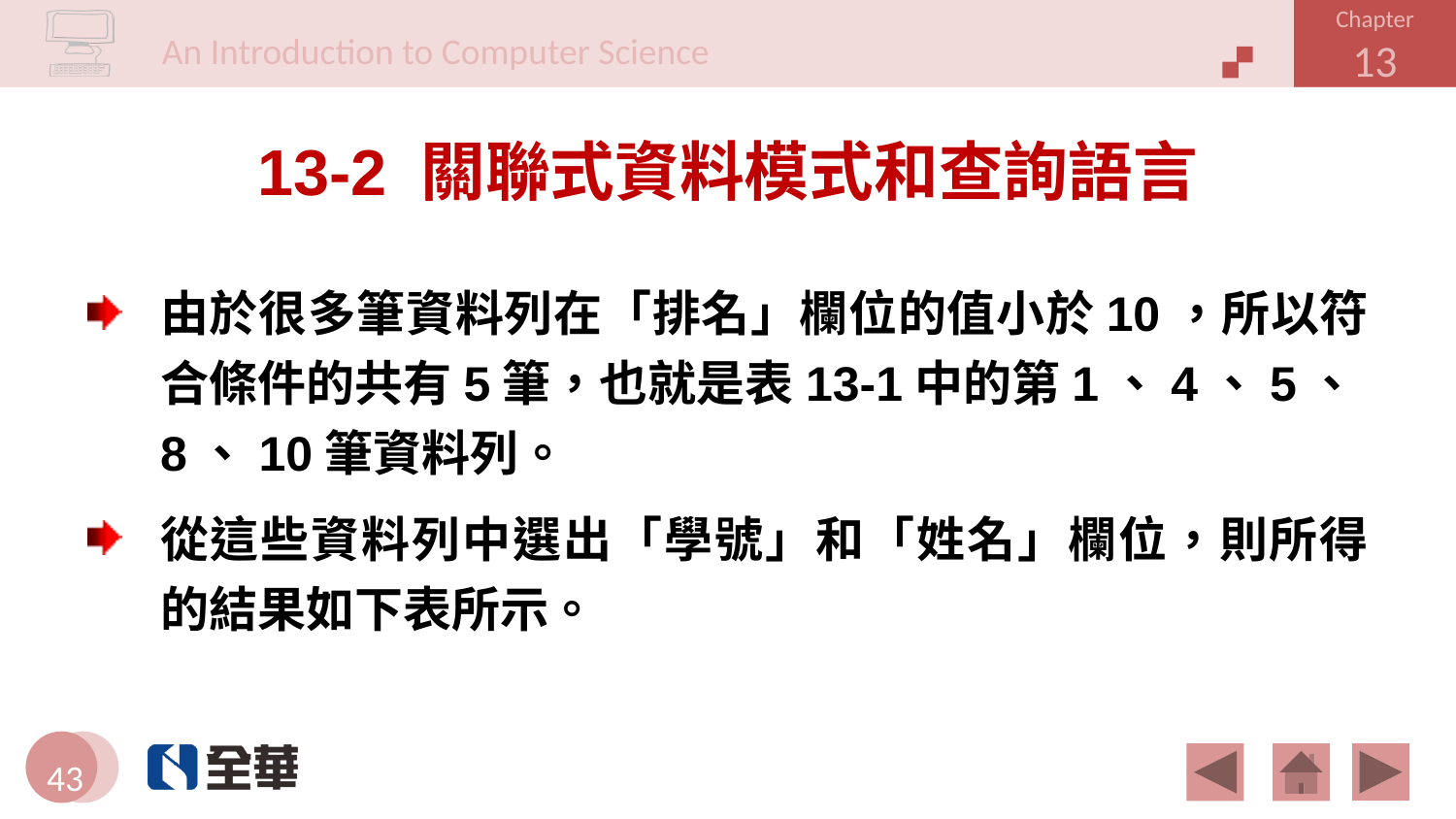

# 13-2 關聯式資料模式和查詢語言
由於很多筆資料列在「排名」欄位的值小於10，所以符合條件的共有5筆，也就是表13-1中的第1、4、5、8、10筆資料列。
從這些資料列中選出「學號」和「姓名」欄位，則所得的結果如下表所示。